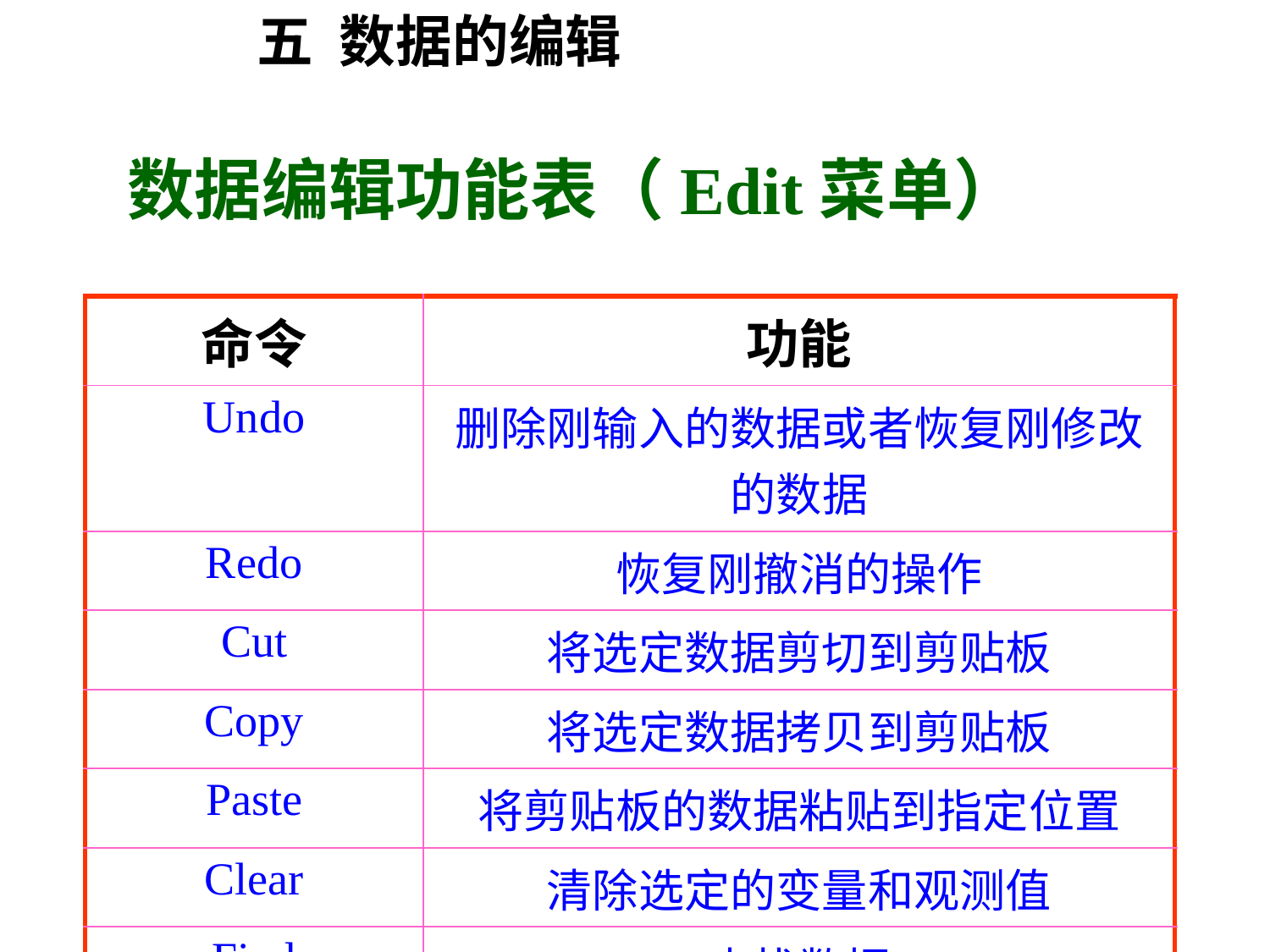

五  数据的编辑
# 数据编辑功能表（Edit菜单）
| 命令 | 功能 |
| --- | --- |
| Undo | 删除刚输入的数据或者恢复刚修改的数据 |
| Redo | 恢复刚撤消的操作 |
| Cut | 将选定数据剪切到剪贴板 |
| Copy | 将选定数据拷贝到剪贴板 |
| Paste | 将剪贴板的数据粘贴到指定位置 |
| Clear | 清除选定的变量和观测值 |
| Find | 查找数据 |